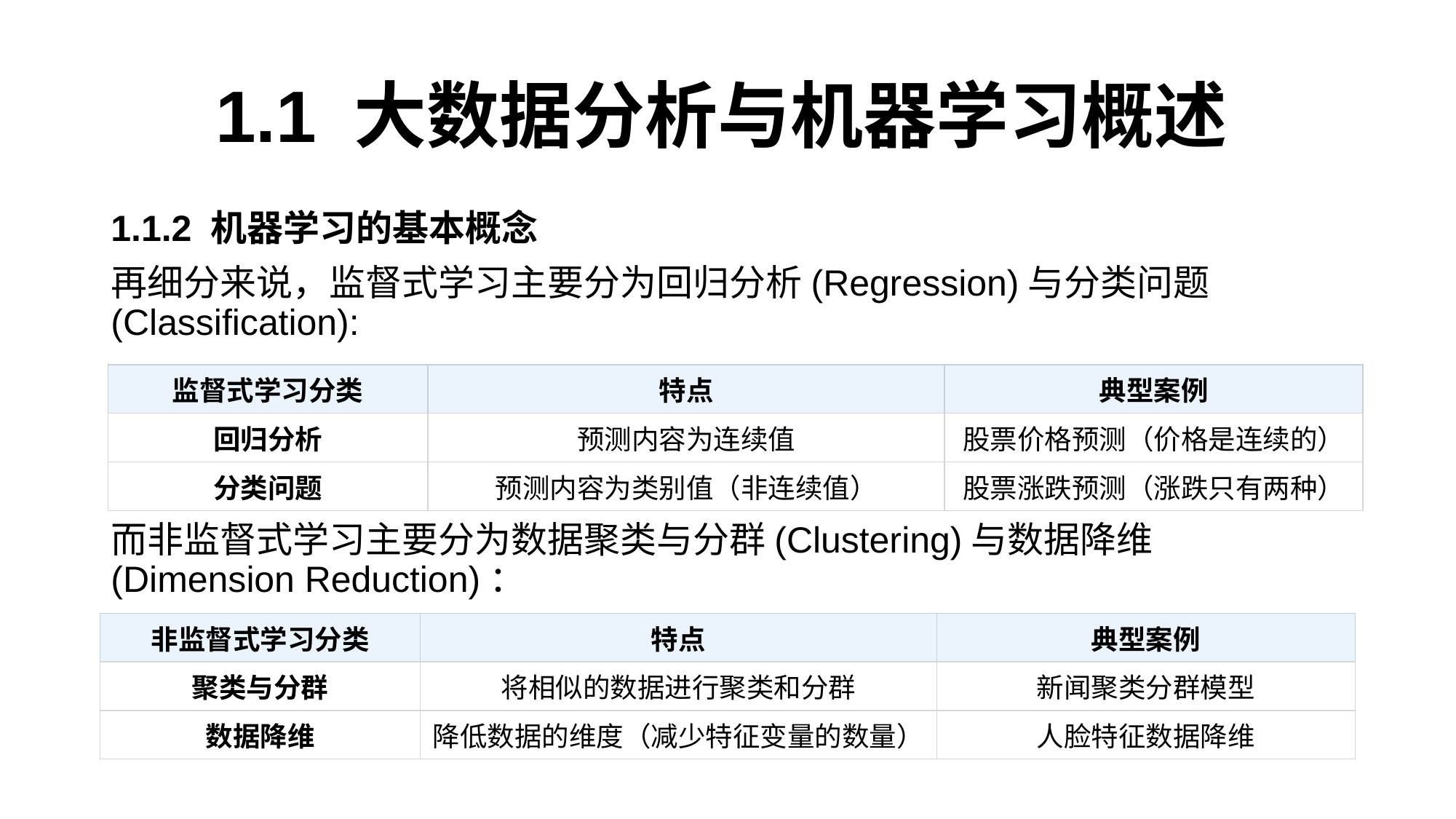

# 1.1 大数据分析与机器学习概述
1.1.2 机器学习的基本概念
再细分来说，监督式学习主要分为回归分析(Regression)与分类问题(Classification):

而非监督式学习主要分为数据聚类与分群(Clustering)与数据降维(Dimension Reduction)：
| 监督式学习分类 | 特点 | 典型案例 |
| --- | --- | --- |
| 回归分析 | 预测内容为连续值 | 股票价格预测（价格是连续的） |
| 分类问题 | 预测内容为类别值（非连续值） | 股票涨跌预测（涨跌只有两种） |
| 非监督式学习分类 | 特点 | 典型案例 |
| --- | --- | --- |
| 聚类与分群 | 将相似的数据进行聚类和分群 | 新闻聚类分群模型 |
| 数据降维 | 降低数据的维度（减少特征变量的数量） | 人脸特征数据降维 |